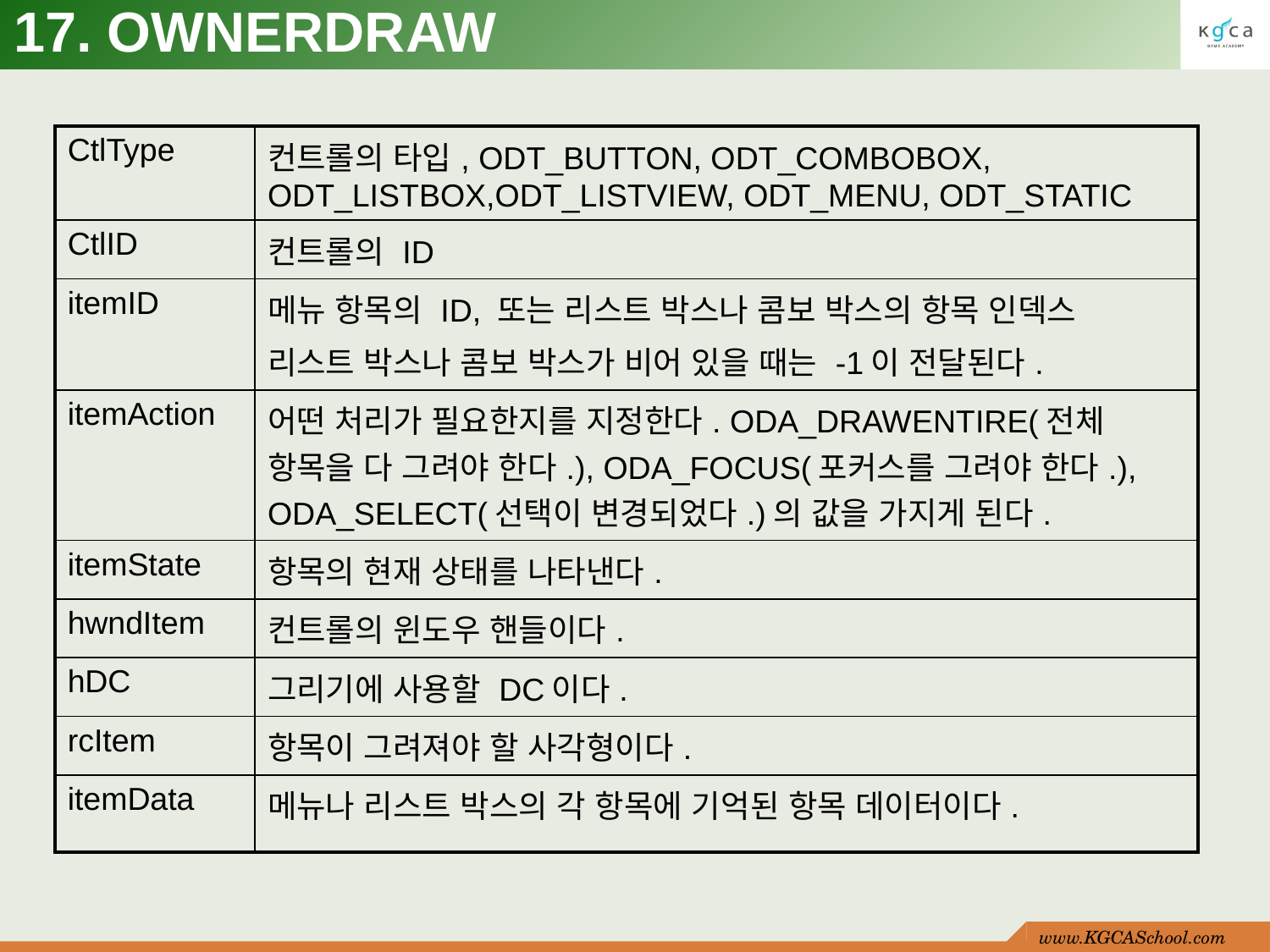

# 17. OWNERDRAW
| CtlType | 컨트롤의 타입, ODT\_BUTTON, ODT\_COMBOBOX, ODT\_LISTBOX,ODT\_LISTVIEW, ODT\_MENU, ODT\_STATIC |
| --- | --- |
| CtlID | 컨트롤의 ID |
| itemID | 메뉴 항목의 ID, 또는 리스트 박스나 콤보 박스의 항목 인덱스 리스트 박스나 콤보 박스가 비어 있을 때는 -1이 전달된다. |
| itemAction | 어떤 처리가 필요한지를 지정한다. ODA\_DRAWENTIRE(전체 항목을 다 그려야 한다.), ODA\_FOCUS(포커스를 그려야 한다.), ODA\_SELECT(선택이 변경되었다.)의 값을 가지게 된다. |
| itemState | 항목의 현재 상태를 나타낸다. |
| hwndItem | 컨트롤의 윈도우 핸들이다. |
| hDC | 그리기에 사용할 DC이다. |
| rcItem | 항목이 그려져야 할 사각형이다. |
| itemData | 메뉴나 리스트 박스의 각 항목에 기억된 항목 데이터이다. |